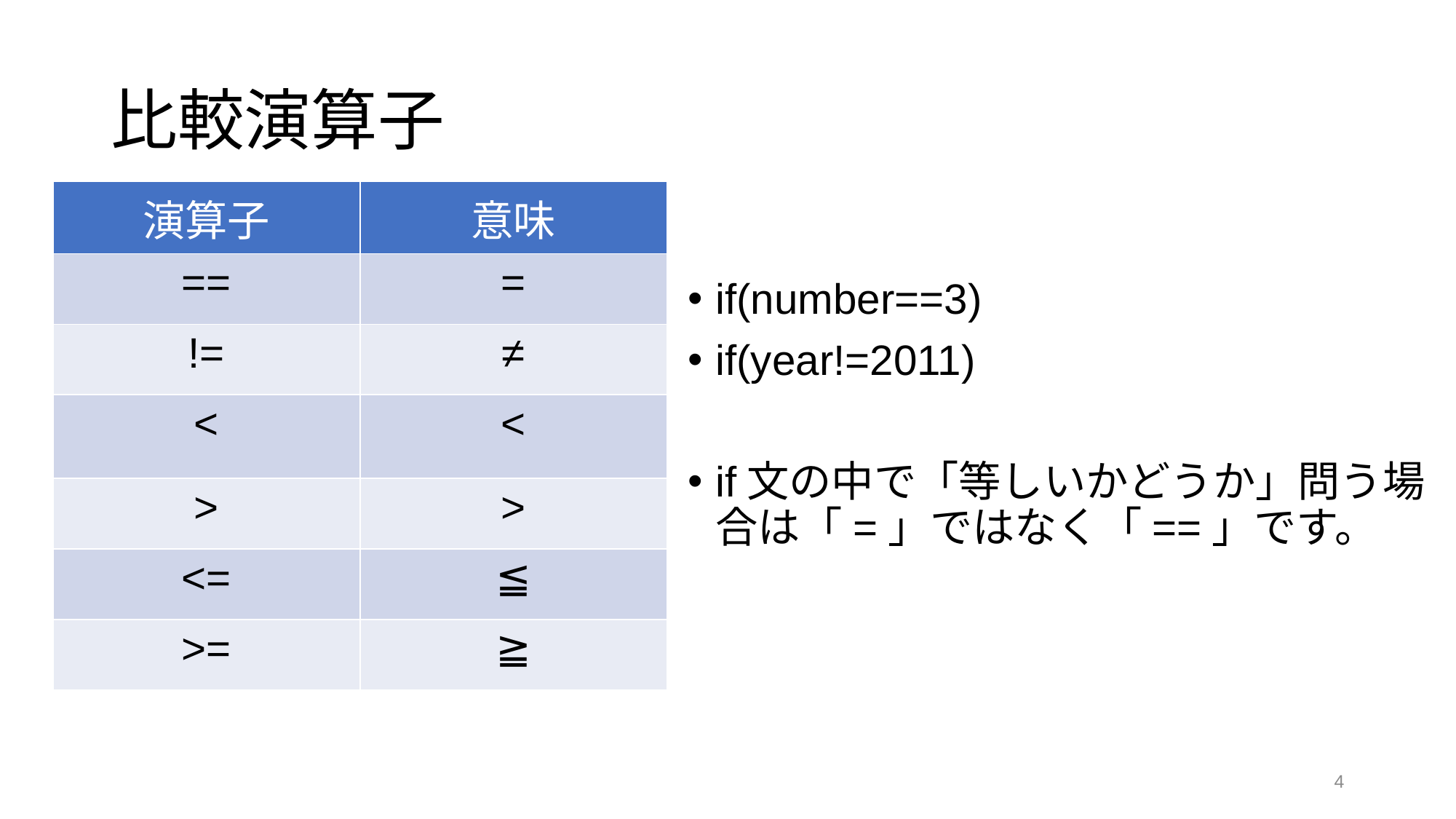

# 比較演算子
| 演算子 | 意味 |
| --- | --- |
| == | = |
| != | ≠ |
| < | < |
| > | > |
| <= | ≦ |
| >= | ≧ |
if(number==3)
if(year!=2011)

if文の中で「等しいかどうか」問う場合は「=」ではなく「==」です。
4